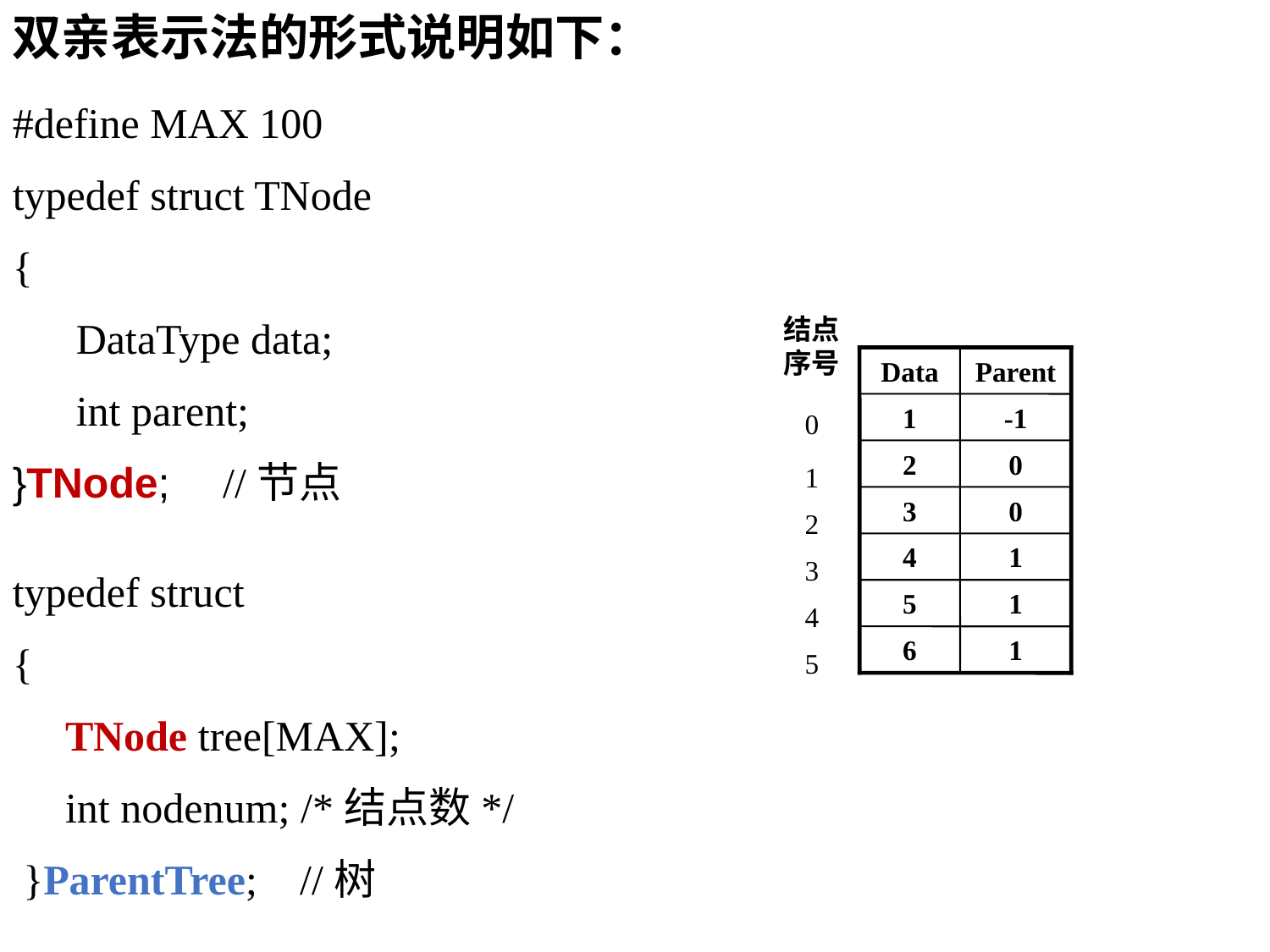

双亲表示法的形式说明如下：
#define MAX 100
typedef struct TNode
{
      DataType data;
      int parent;
}TNode;     //节点
结点序号
Data

Parent

1

-1
0
2

0
1
3

0
2
4

1
3
5

1
4
6

1
5

typedef struct
{
     TNode tree[MAX];
     int nodenum; /*结点数*/
 }ParentTree;    //树